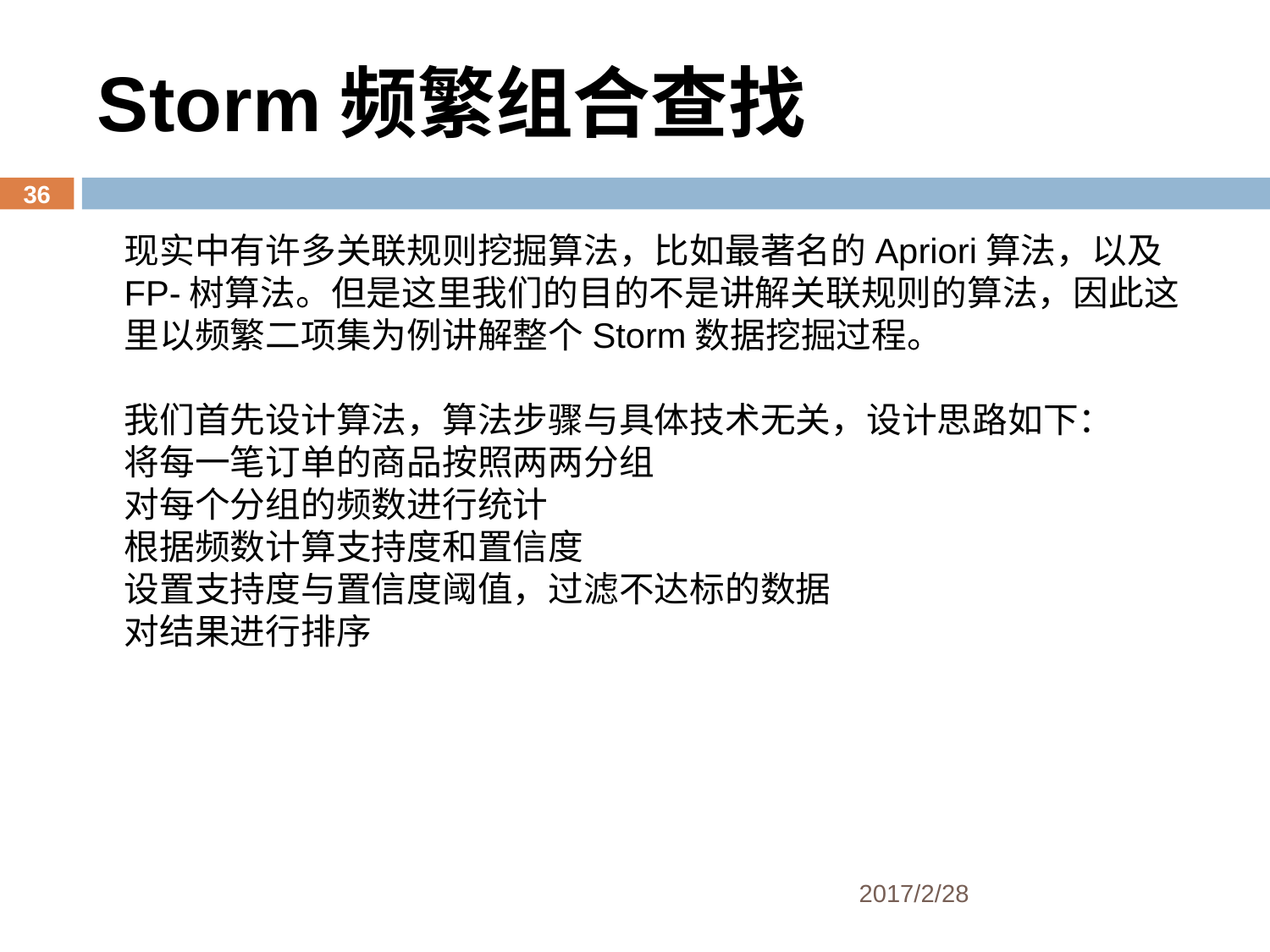

Storm频繁组合查找
现实中有许多关联规则挖掘算法，比如最著名的Apriori算法，以及FP-树算法。但是这里我们的目的不是讲解关联规则的算法，因此这里以频繁二项集为例讲解整个Storm数据挖掘过程。

我们首先设计算法，算法步骤与具体技术无关，设计思路如下：
将每一笔订单的商品按照两两分组
对每个分组的频数进行统计
根据频数计算支持度和置信度
设置支持度与置信度阈值，过滤不达标的数据
对结果进行排序
36
2017/2/28